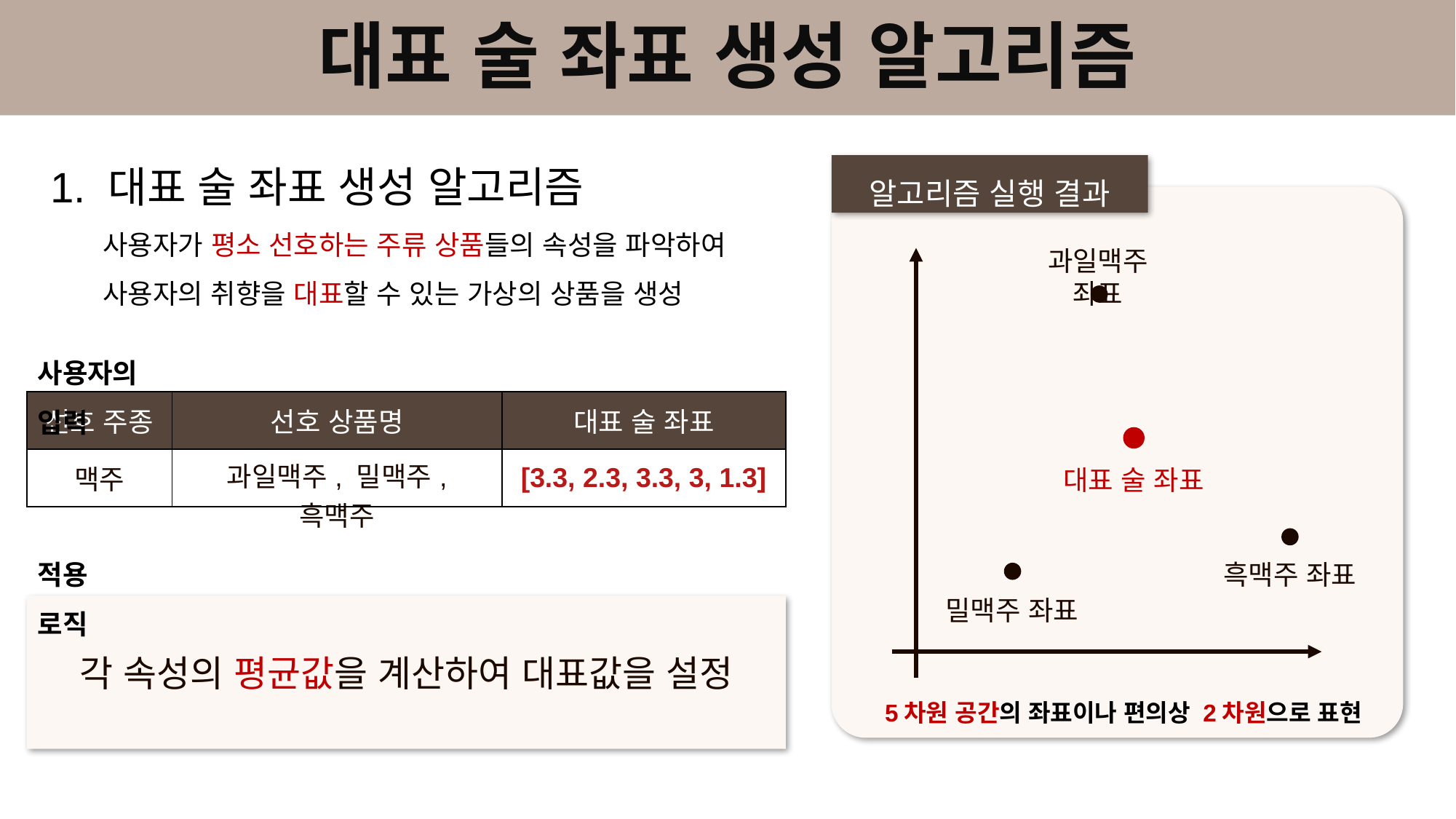

대표 술 좌표 생성 알고리즘
1. 대표 술 좌표 생성 알고리즘
      사용자가 평소 선호하는 주류 상품들의 속성을 파악하여
      사용자의 취향을 대표할 수 있는 가상의 상품을 생성
알고리즘 실행 결과

과일맥주 좌표

사용자의 입력
| 선호 주종 | 선호 상품명 | 대표 술 좌표 |
| --- | --- | --- |
| 맥주 | 과일맥주, 밀맥주, 흑맥주 | [3.3, 2.3, 3.3, 3, 1.3] |

대표 술 좌표

적용 로직
흑맥주 좌표

밀맥주 좌표
각 속성의 평균값을 계산하여 대표값을 설정
5차원 공간의 좌표이나 편의상 2차원으로 표현